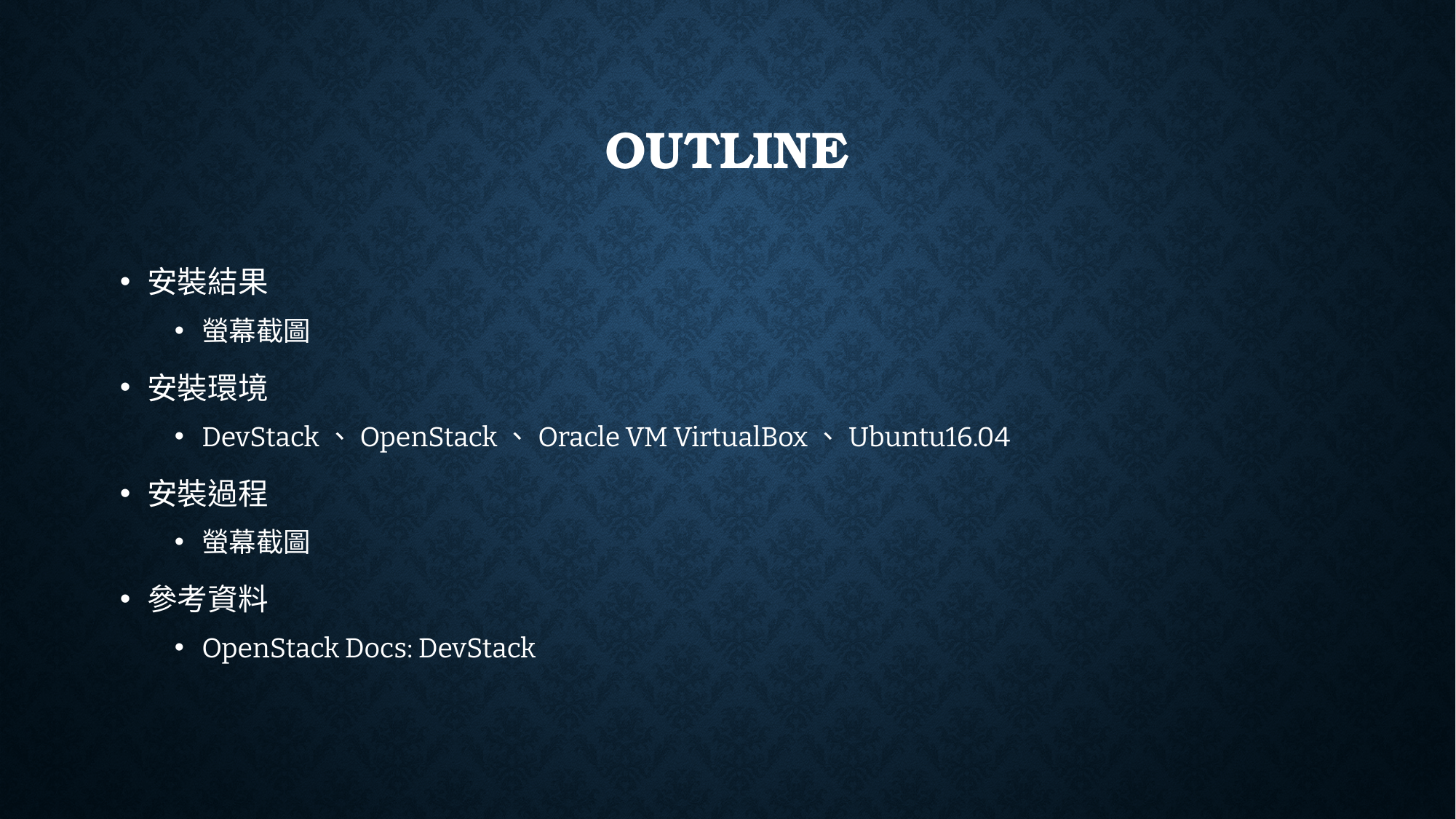

# Outline
安裝結果
螢幕截圖
安裝環境
DevStack、OpenStack、Oracle VM VirtualBox、Ubuntu16.04
安裝過程
螢幕截圖
參考資料
OpenStack Docs: DevStack